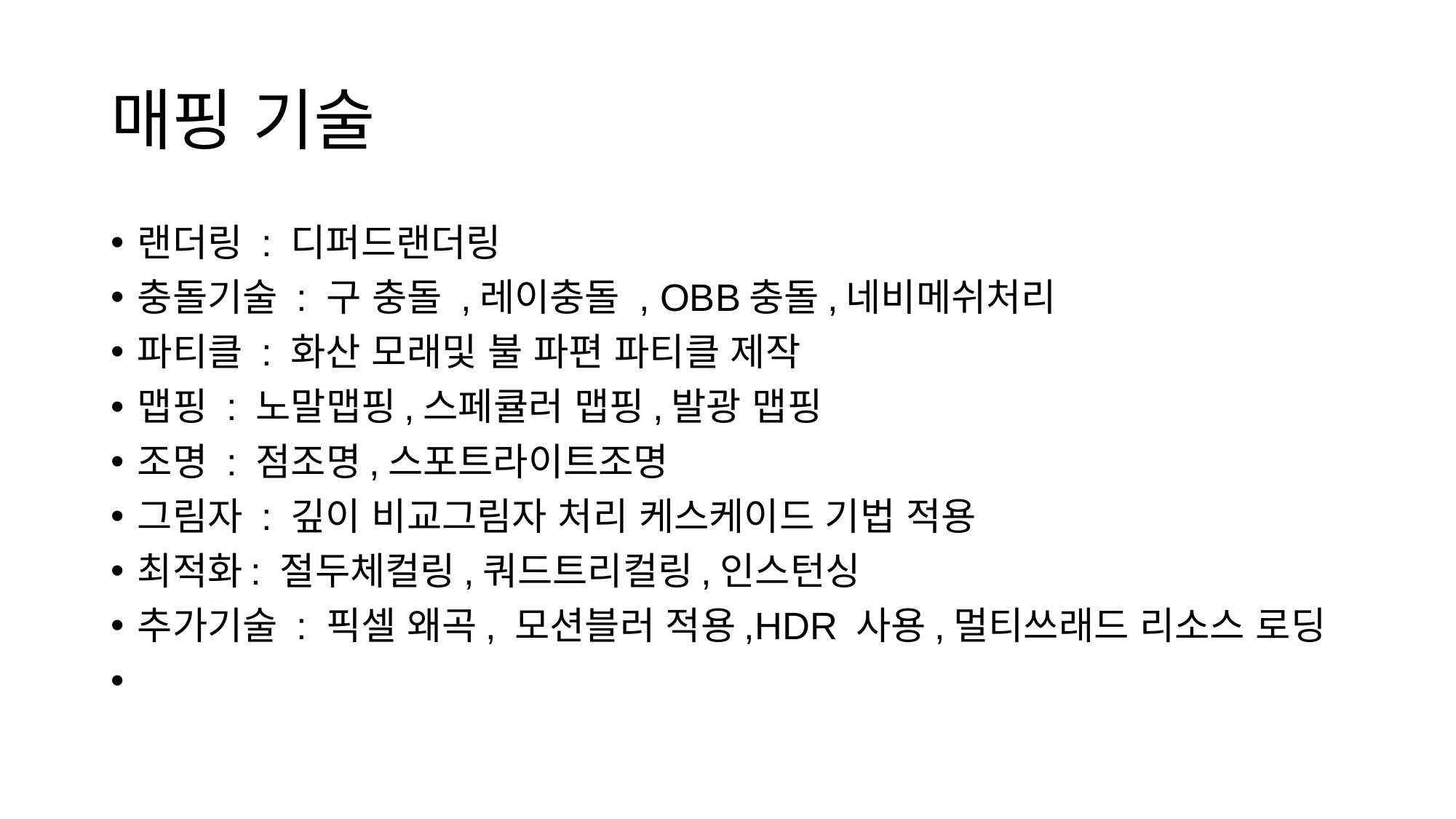

# 매핑 기술
랜더링 : 디퍼드랜더링
충돌기술 : 구 충돌 ,레이충돌 , OBB충돌,네비메쉬처리
파티클 : 화산 모래및 불 파편 파티클 제작
맵핑 : 노말맵핑,스페큘러 맵핑,발광 맵핑
조명 : 점조명,스포트라이트조명
그림자 : 깊이 비교그림자 처리 케스케이드 기법 적용
최적화: 절두체컬링,쿼드트리컬링,인스턴싱
추가기술 : 픽셀 왜곡, 모션블러 적용,HDR 사용,멀티쓰래드 리소스 로딩